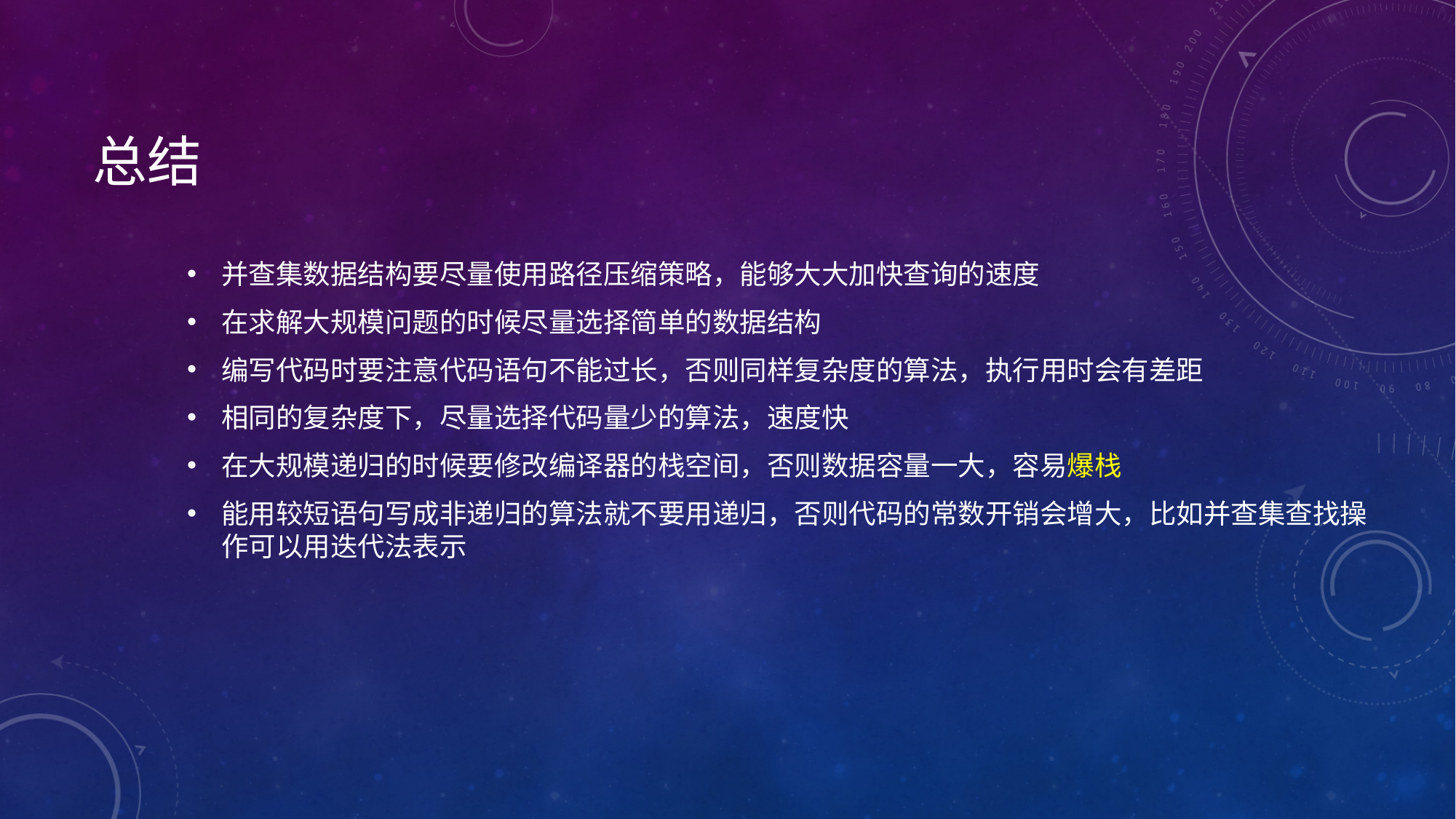

# 总结

并查集数据结构要尽量使用路径压缩策略，能够大大加快查询的速度
在求解大规模问题的时候尽量选择简单的数据结构
编写代码时要注意代码语句不能过长，否则同样复杂度的算法，执行用时会有差距
相同的复杂度下，尽量选择代码量少的算法，速度快
在大规模递归的时候要修改编译器的栈空间，否则数据容量一大，容易爆栈
能用较短语句写成非递归的算法就不要用递归，否则代码的常数开销会增大，比如并查集查找操作可以用迭代法表示